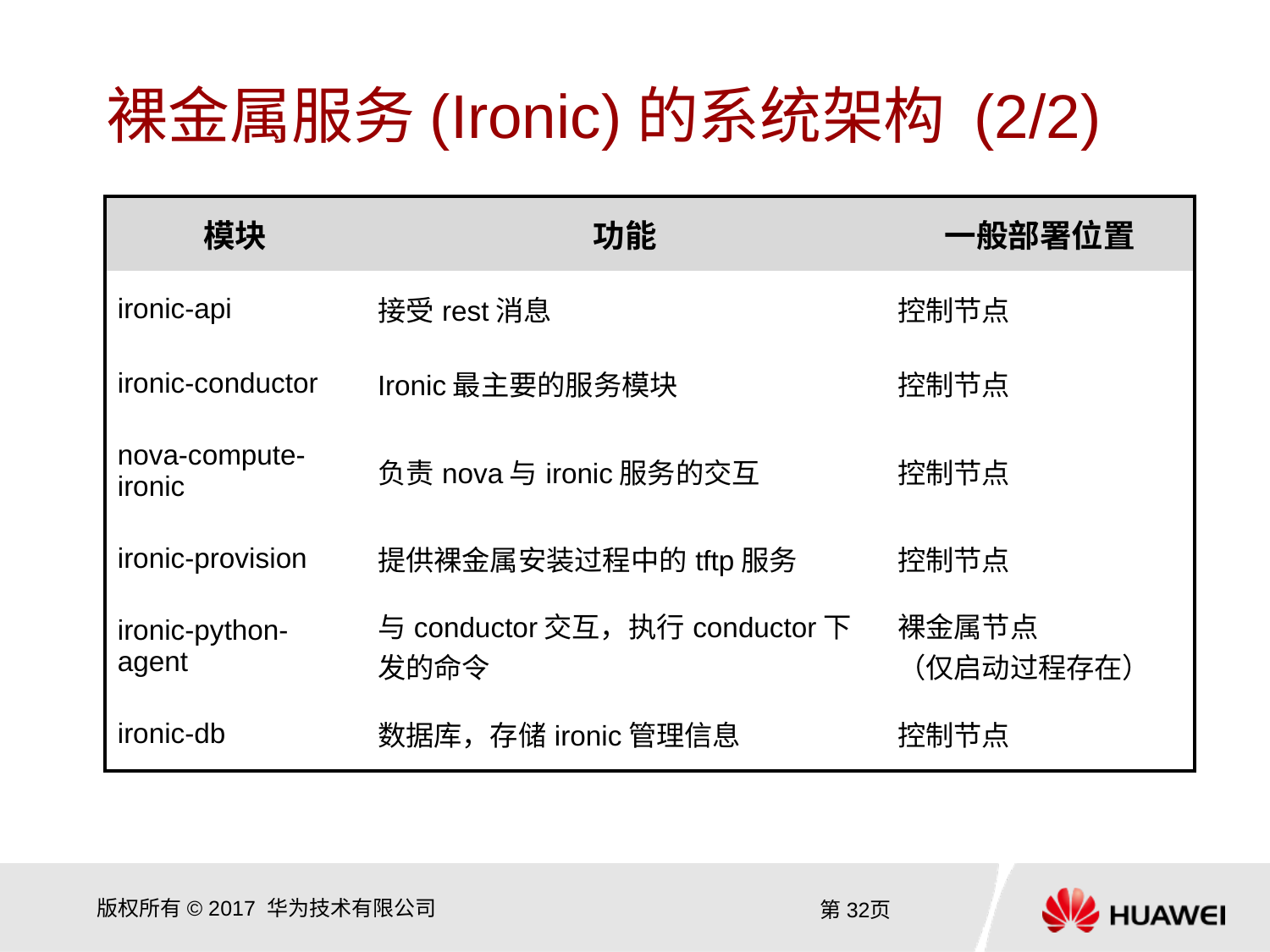

# 裸金属服务(Ironic)的系统架构 (2/2)
| 模块 | 功能 | 一般部署位置 |
| --- | --- | --- |
| ironic-api | 接受rest消息 | 控制节点 |
| ironic-conductor | Ironic最主要的服务模块 | 控制节点 |
| nova-compute-ironic | 负责nova与ironic服务的交互 | 控制节点 |
| ironic-provision | 提供裸金属安装过程中的tftp服务 | 控制节点 |
| ironic-python-agent | 与conductor交互，执行conductor下发的命令 | 裸金属节点 （仅启动过程存在） |
| ironic-db | 数据库，存储ironic管理信息 | 控制节点 |